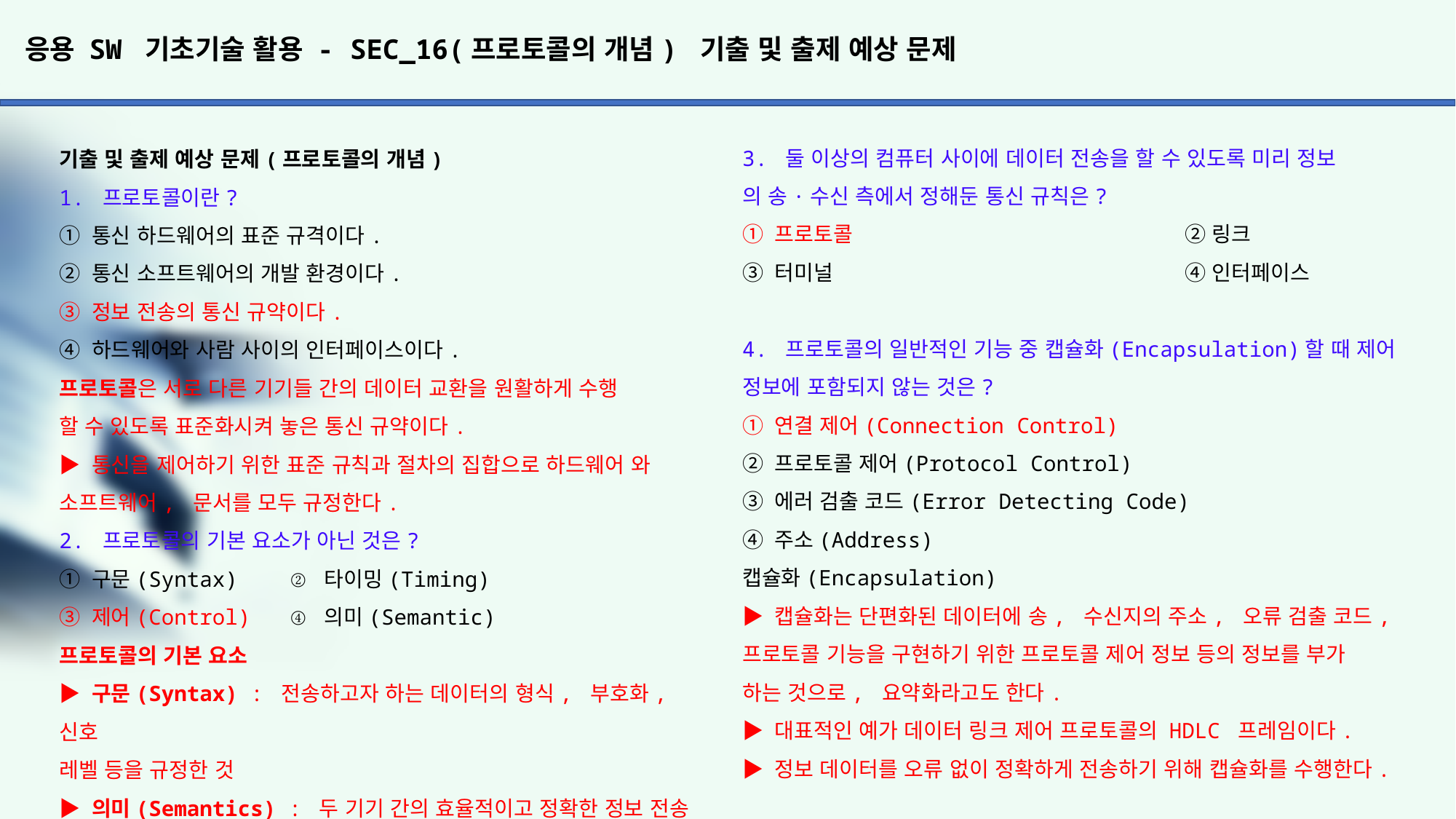

# 응용 SW 기초기술 활용 - SEC_16(프로토콜의 개념) 기출 및 출제 예상 문제
3. 둘 이상의 컴퓨터 사이에 데이터 전송을 할 수 있도록 미리 정보
의 송·수신 측에서 정해둔 통신 규칙은?
① 프로토콜			 ② 링크
③ 터미널				 ④ 인터페이스

4. 프로토콜의 일반적인 기능 중 캡슐화(Encapsulation)할 때 제어
정보에 포함되지 않는 것은?
① 연결 제어(Connection Control)
② 프로토콜 제어(Protocol Control)
③ 에러 검출 코드(Error Detecting Code)
④ 주소(Address)
캡슐화(Encapsulation)
▶ 캡슐화는 단편화된 데이터에 송, 수신지의 주소, 오류 검출 코드, 프로토콜 기능을 구현하기 위한 프로토콜 제어 정보 등의 정보를 부가
하는 것으로, 요약화라고도 한다.
▶ 대표적인 예가 데이터 링크 제어 프로토콜의 HDLC 프레임이다.
▶ 정보 데이터를 오류 없이 정확하게 전송하기 위해 캡슐화를 수행한다.
기출 및 출제 예상 문제(프로토콜의 개념)
1. 프로토콜이란?
① 통신 하드웨어의 표준 규격이다.
② 통신 소프트웨어의 개발 환경이다.
③ 정보 전송의 통신 규약이다.
④ 하드웨어와 사람 사이의 인터페이스이다.
프로토콜은 서로 다른 기기들 간의 데이터 교환을 원활하게 수행
할 수 있도록 표준화시켜 놓은 통신 규약이다.
▶ 통신을 제어하기 위한 표준 규칙과 절차의 집합으로 하드웨어 와 소프트웨어, 문서를 모두 규정한다.
2. 프로토콜의 기본 요소가 아닌 것은?
① 구문(Syntax) 	 ② 타이밍(Timing)
③ 제어(Control) 	 ④ 의미(Semantic)
프로토콜의 기본 요소
▶ 구문(Syntax) : 전송하고자 하는 데이터의 형식, 부호화, 신호
레벨 등을 규정한 것
▶ 의미(Semantics) : 두 기기 간의 효율적이고 정확한 정보 전송
을 위한 협조 사항과 오류 관리를 위한 제어 정보를 규정한 것
▶ 시간(Timing) : 두 기기 간의 통신 속도, 메시지의 순서 제어 등을 규정한 것